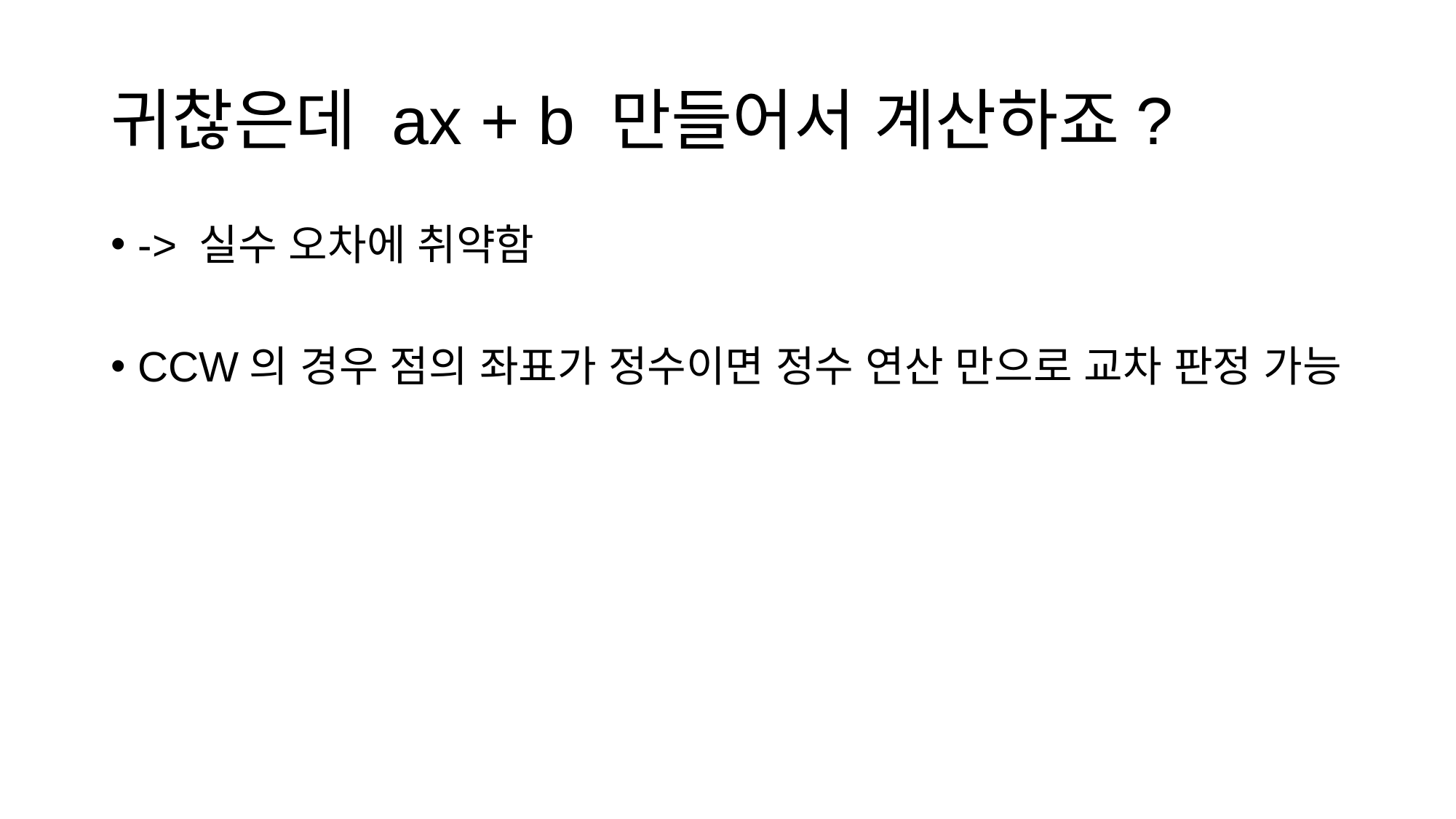

# 귀찮은데 ax + b 만들어서 계산하죠?
-> 실수 오차에 취약함

CCW의 경우 점의 좌표가 정수이면 정수 연산 만으로 교차 판정 가능